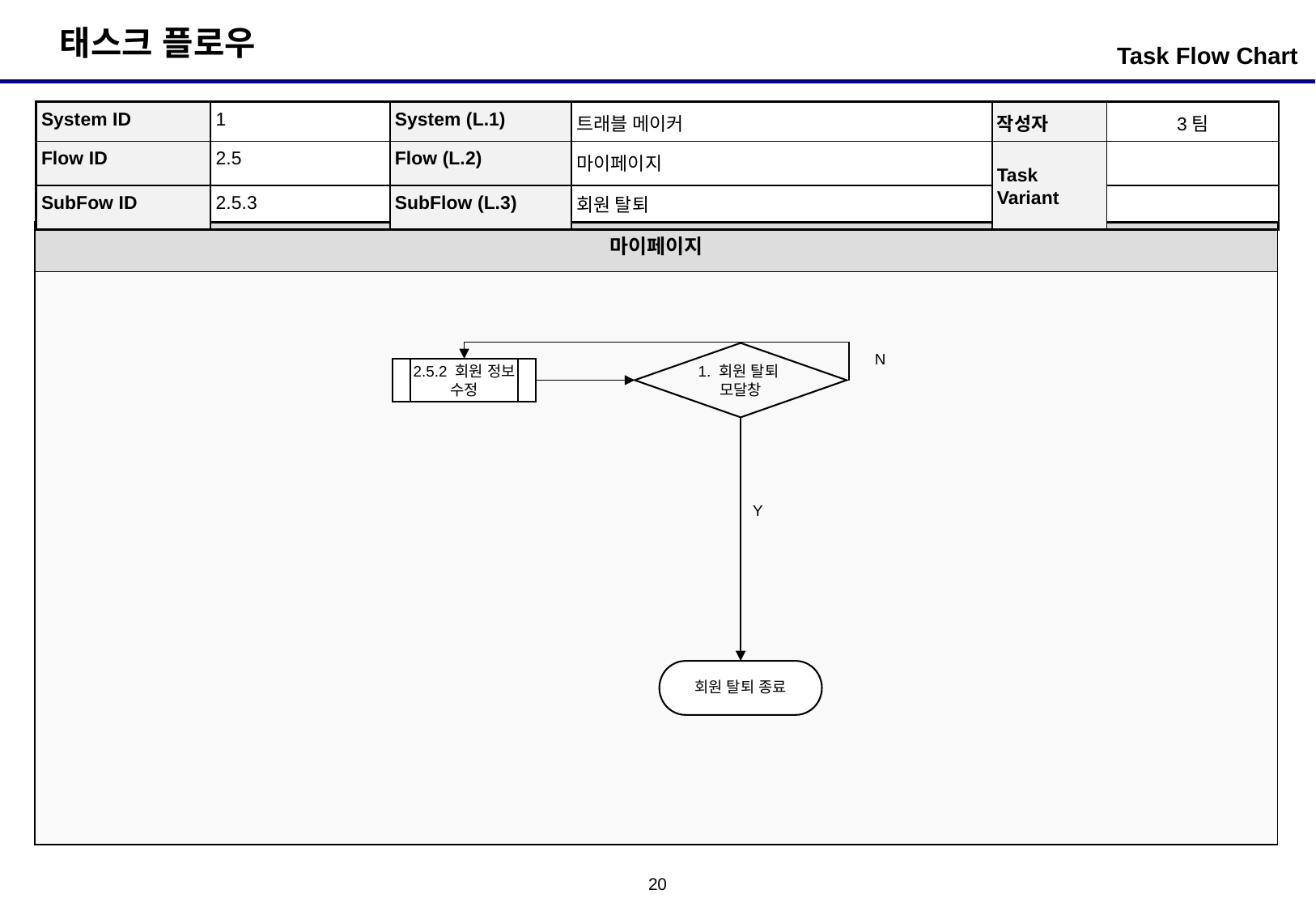

Task Flow Chart
| System ID | 1 | System (L.1) | 트래블 메이커 | 작성자 | 3팀 |
| --- | --- | --- | --- | --- | --- |
| Flow ID | 2.5 | Flow (L.2) | 마이페이지 | Task Variant |  |
| SubFow ID | 2.5.3 | SubFlow (L.3) | 회원 탈퇴 |  |  |
| 마이페이지 |
| --- |
|  |
1. 회원 탈퇴
모달창
N
2.5.2 회원 정보 수정
Y
회원 탈퇴 종료